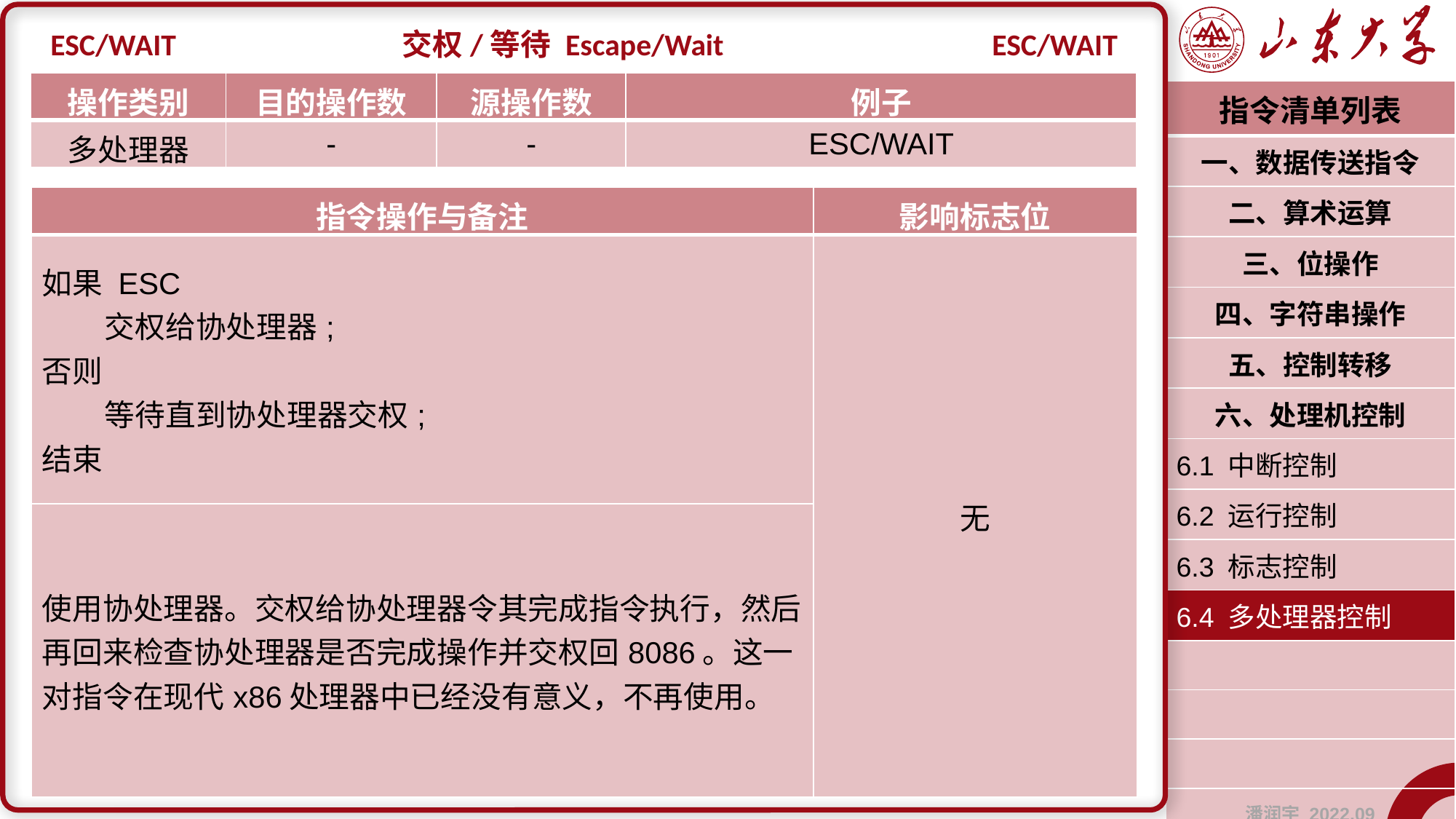

ESC/WAIT
交权/等待 Escape/Wait
ESC/WAIT
| 操作类别 | 目的操作数 | 源操作数 | 例子 |
| --- | --- | --- | --- |
| 多处理器 | - | - | ESC/WAIT |
| 指令清单列表 |
| --- |
| 一、数据传送指令 |
| 二、算术运算 |
| 三、位操作 |
| 四、字符串操作 |
| 五、控制转移 |
| 六、处理机控制 |
| 6.1 中断控制 |
| 6.2 运行控制 |
| 6.3 标志控制 |
| 6.4 多处理器控制 |
|  |
|  |
|  |
| 潘润宇 2022.09 |
| 指令操作与备注 | 影响标志位 |
| --- | --- |
| 如果 ESC 交权给协处理器; 否则 等待直到协处理器交权; 结束 | 无 |
| 使用协处理器。交权给协处理器令其完成指令执行，然后再回来检查协处理器是否完成操作并交权回8086。这一对指令在现代x86处理器中已经没有意义，不再使用。 |  |